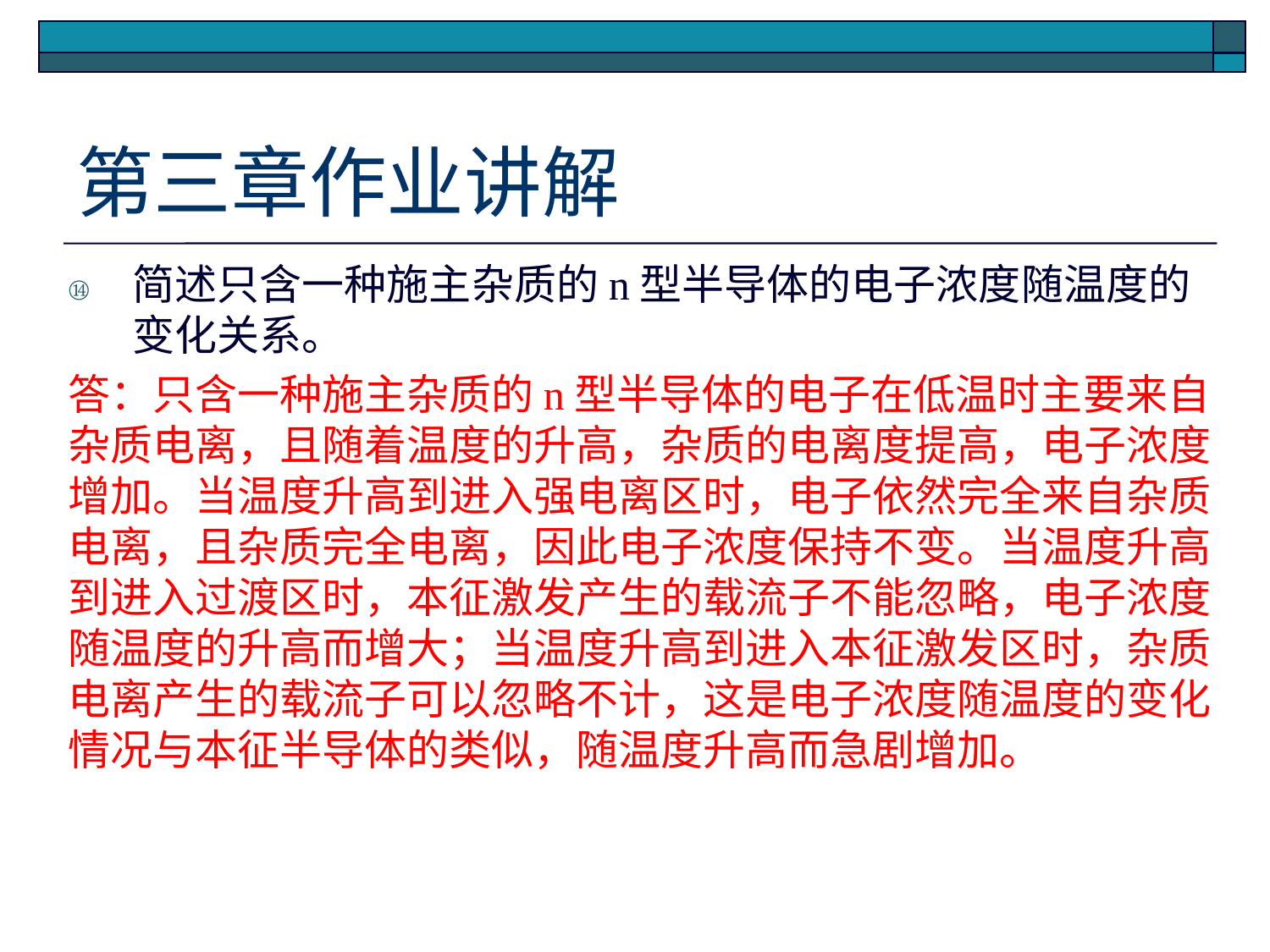

# 第三章作业讲解
简述只含一种施主杂质的n型半导体的电子浓度随温度的变化关系。
答：只含一种施主杂质的n型半导体的电子在低温时主要来自杂质电离，且随着温度的升高，杂质的电离度提高，电子浓度增加。当温度升高到进入强电离区时，电子依然完全来自杂质电离，且杂质完全电离，因此电子浓度保持不变。当温度升高到进入过渡区时，本征激发产生的载流子不能忽略，电子浓度随温度的升高而增大；当温度升高到进入本征激发区时，杂质电离产生的载流子可以忽略不计，这是电子浓度随温度的变化情况与本征半导体的类似，随温度升高而急剧增加。

6